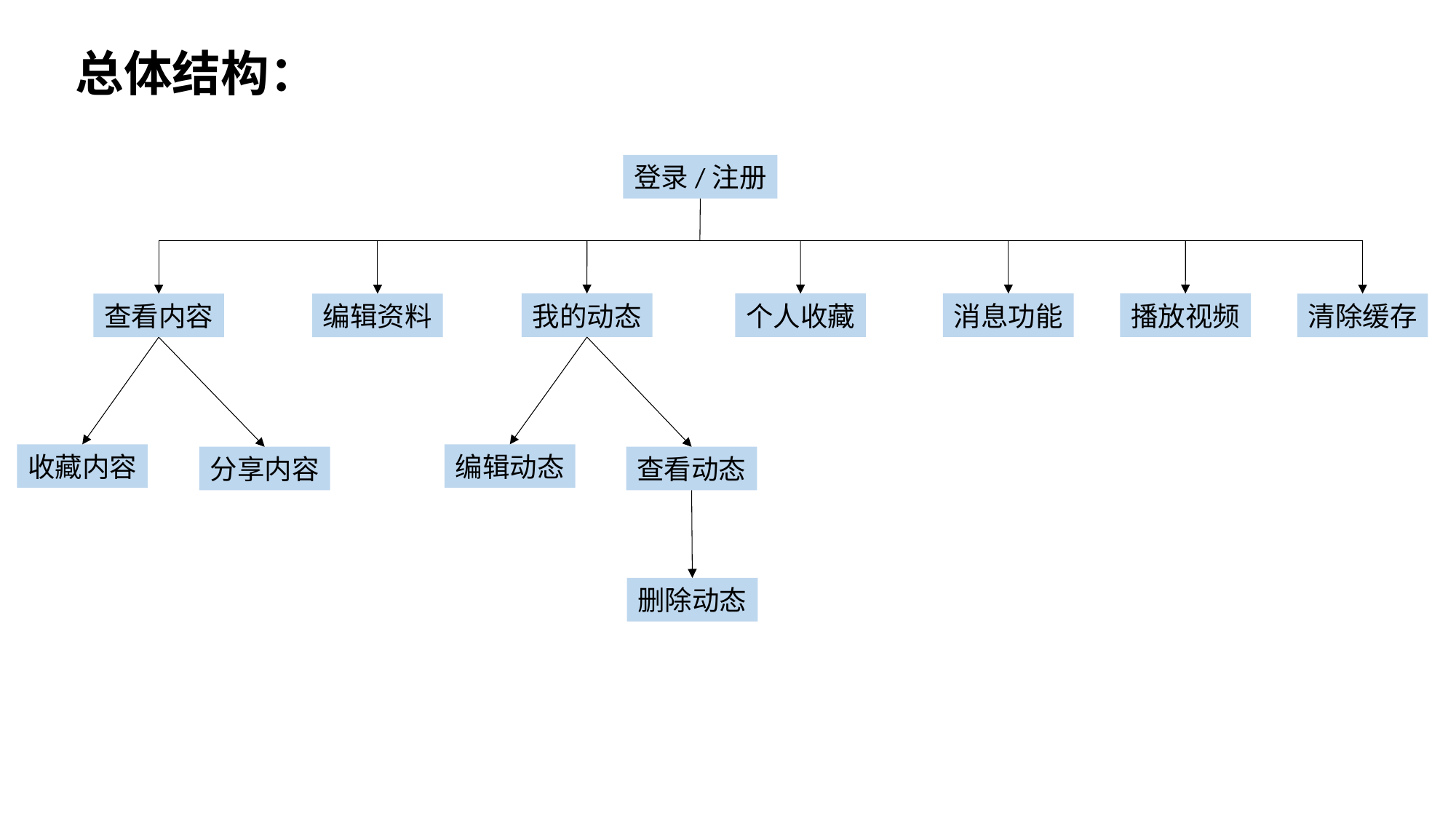

总体结构：
登录/注册
我的动态
个人收藏
消息功能
播放视频
查看内容
编辑资料
清除缓存
收藏内容
编辑动态
分享内容
查看动态
删除动态